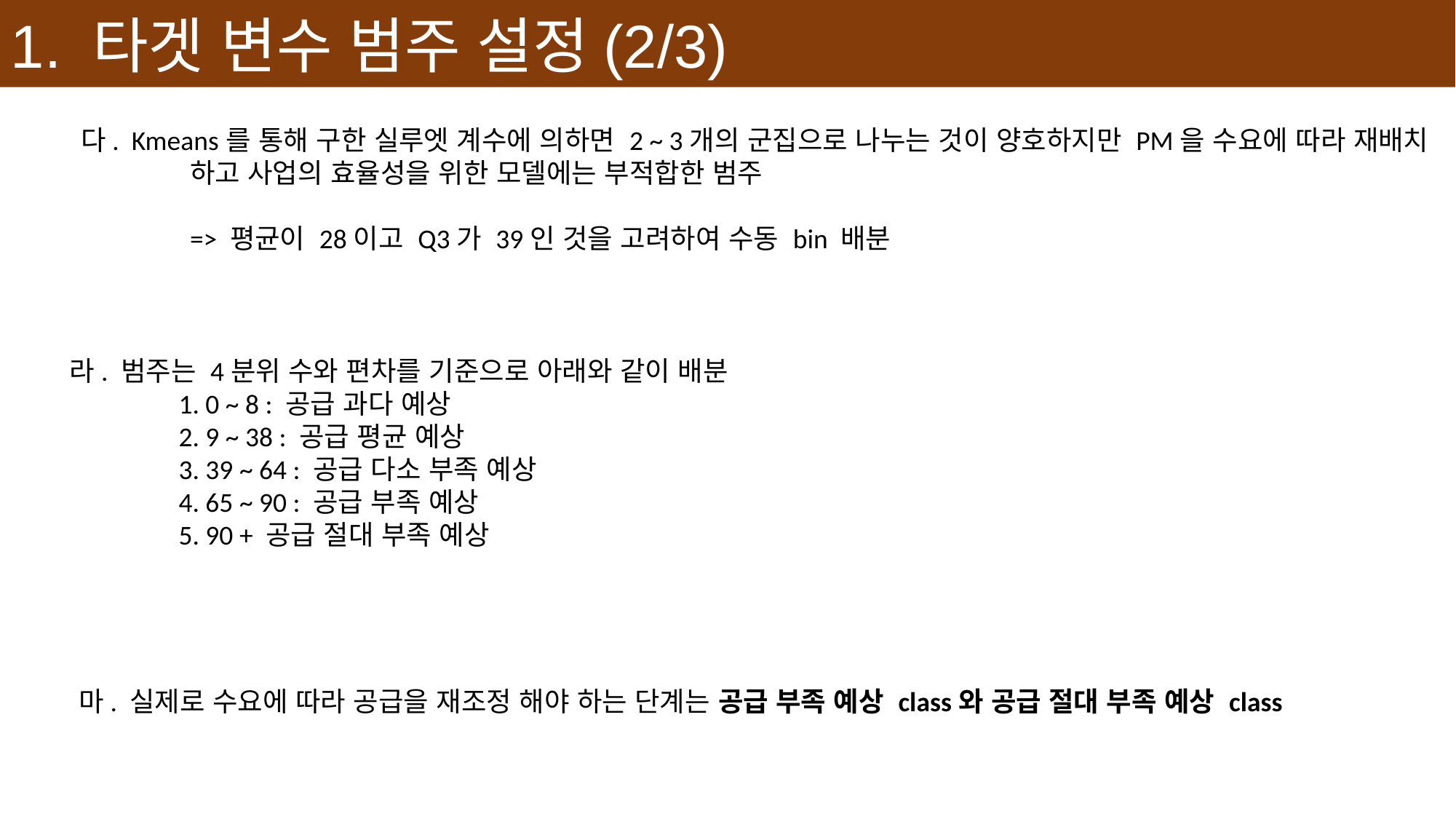

1. 타겟 변수 범주 설정(2/3)
다.  Kmeans를 통해 구한 실루엣 계수에 의하면 2 ~ 3개의 군집으로 나누는 것이 양호하지만 PM을 수요에 따라 재배치
	하고 사업의 효율성을 위한 모델에는 부적합한 범주

	=> 평균이 28이고 Q3가 39인 것을 고려하여 수동 bin 배분
라. 범주는 4분위 수와 편차를 기준으로 아래와 같이 배분
	1. 0 ~ 8 : 공급 과다 예상
	2. 9 ~ 38 : 공급 평균 예상
	3. 39 ~ 64 : 공급 다소 부족 예상
	4. 65 ~ 90 : 공급 부족 예상
	5. 90 + 공급 절대 부족 예상
마. 실제로 수요에 따라 공급을 재조정 해야 하는 단계는 공급 부족 예상 class와 공급 절대 부족 예상 class